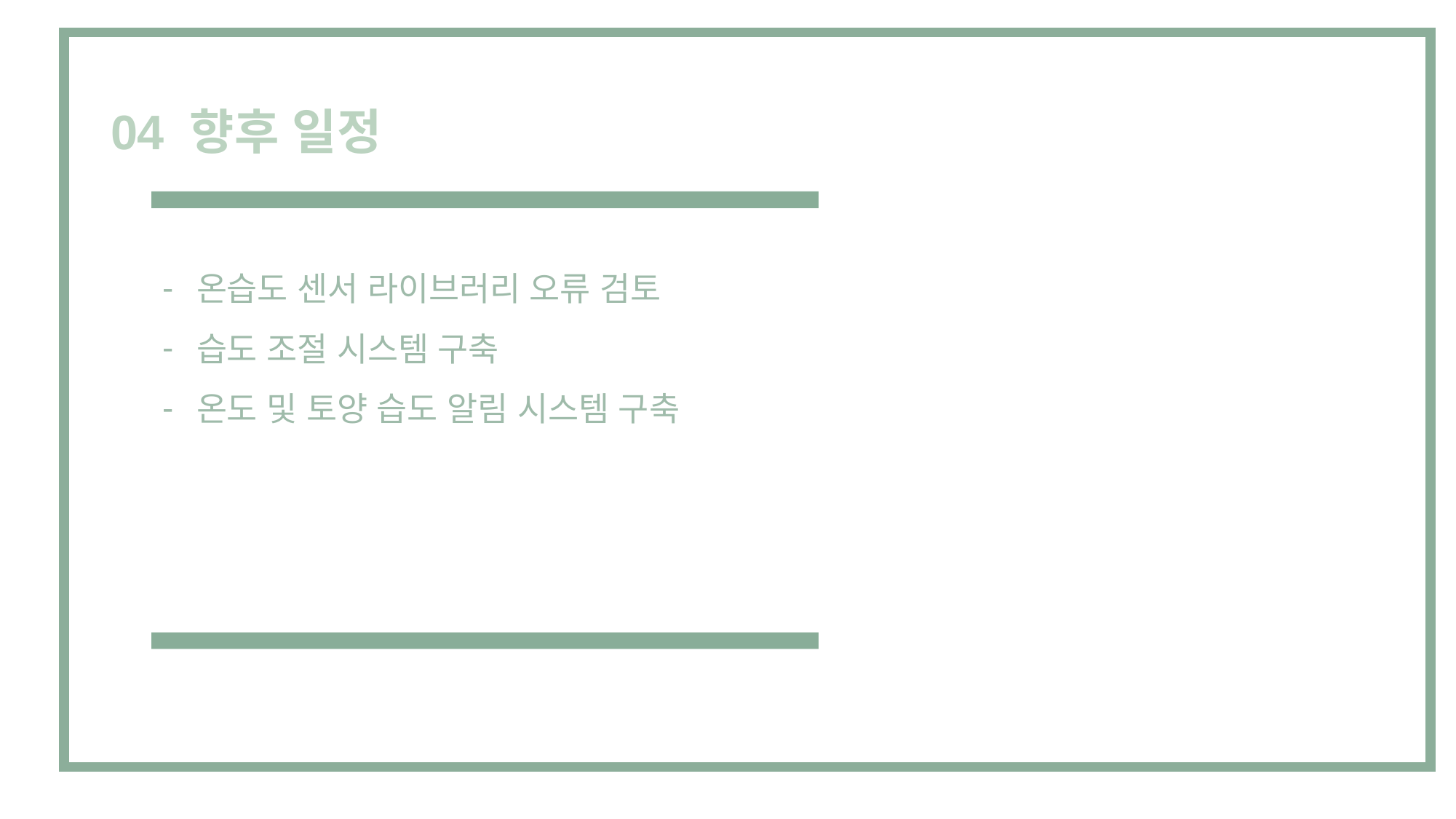

04 향후 일정

온습도 센서 라이브러리 오류 검토
습도 조절 시스템 구축
온도 및 토양 습도 알림 시스템 구축